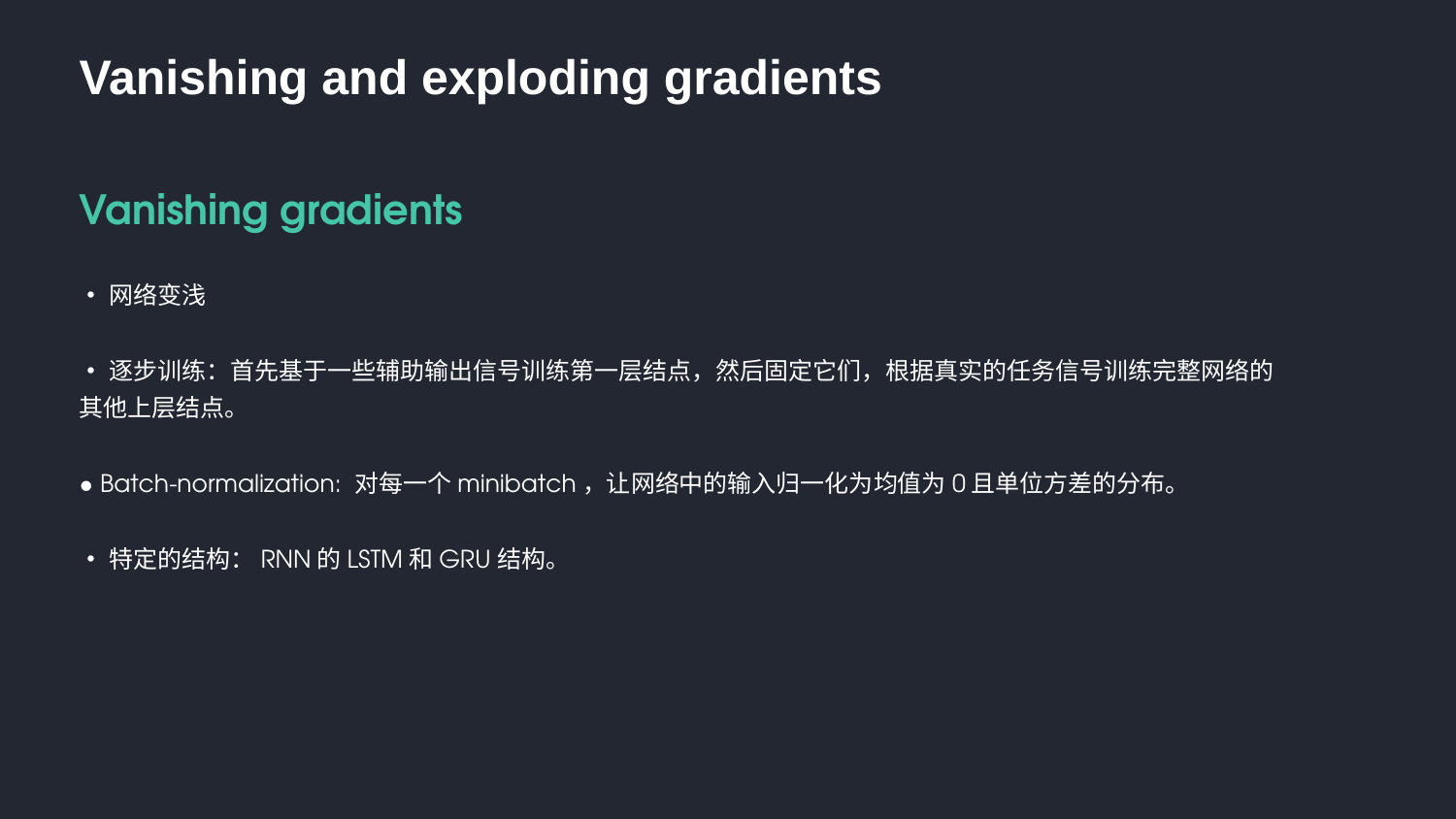

Vanishing and exploding gradients
Vanishing gradients
•网络变浅

•逐步训练：首先基于一些辅助输出信号训练第一层结点，然后固定它们，根据真实的任务信号训练完整网络的其他上层结点。

• Batch-normalization: 对每一个minibatch，让网络中的输入归一化为均值为0且单位方差的分布。

•特定的结构：RNN的LSTM和GRU结构。